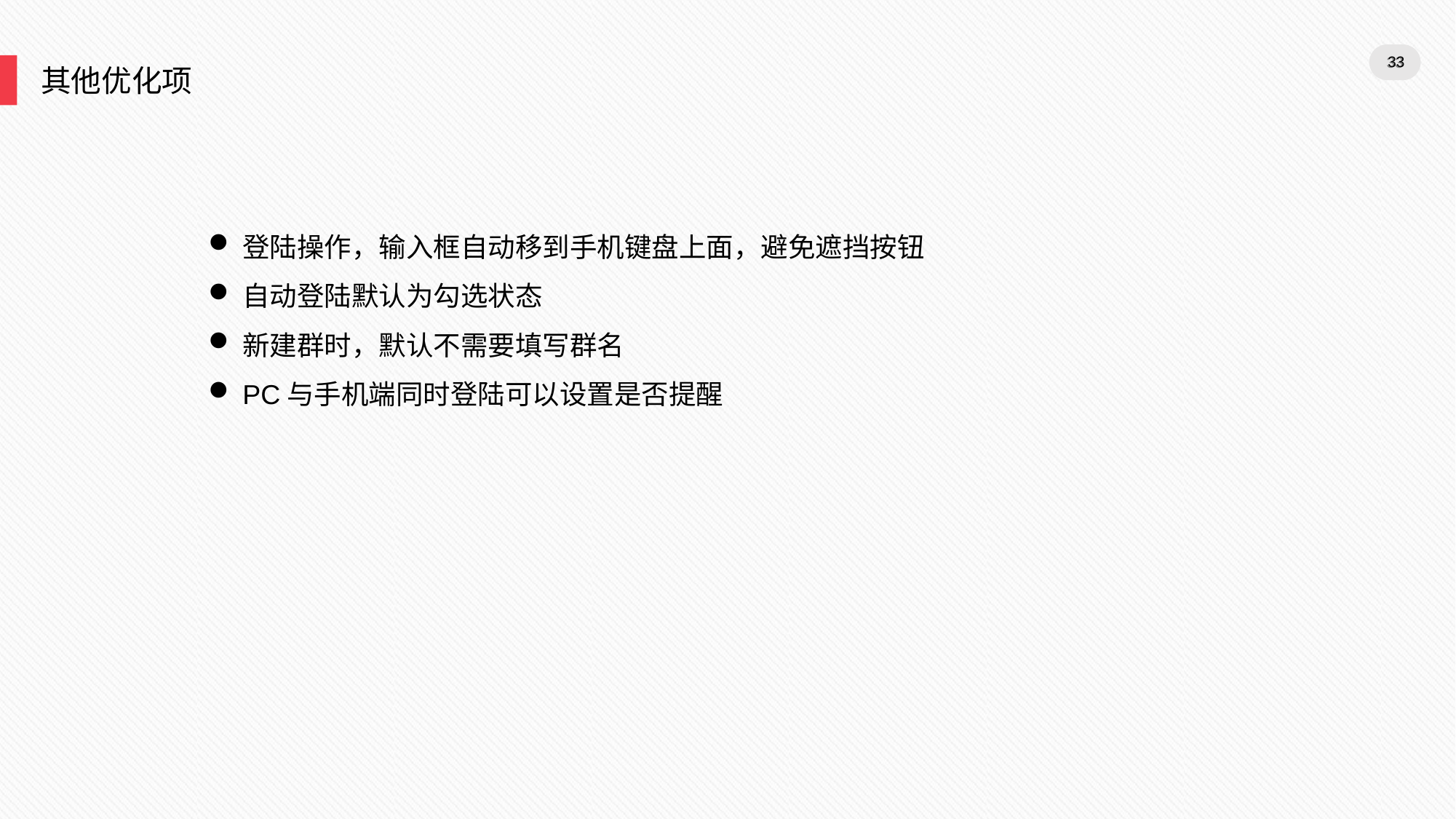

33
33
其他优化项
登陆操作，输入框自动移到手机键盘上面，避免遮挡按钮
自动登陆默认为勾选状态
新建群时，默认不需要填写群名
PC与手机端同时登陆可以设置是否提醒